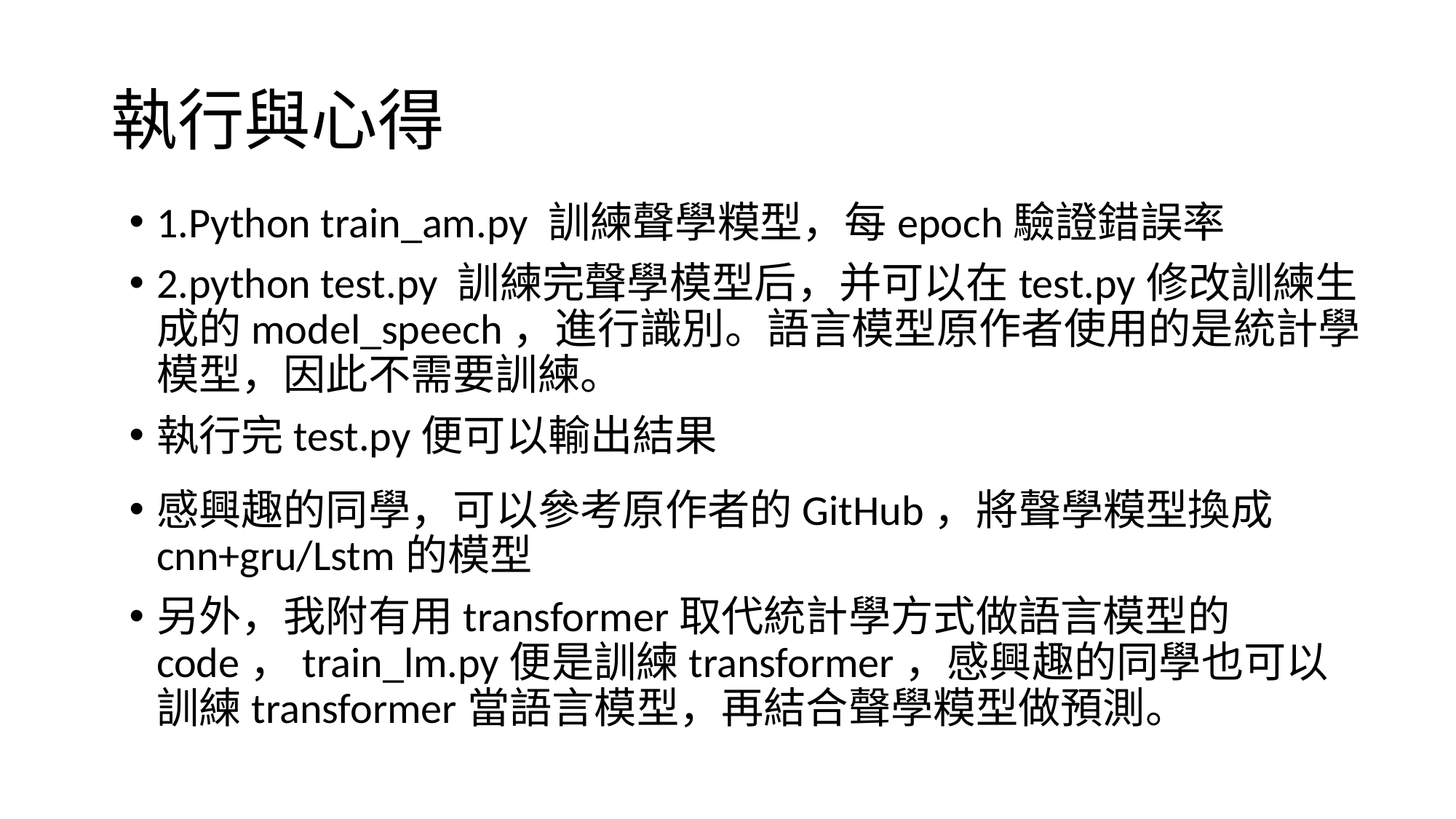

# 執行與心得
1.Python train_am.py 訓練聲學糢型，每epoch驗證錯誤率
2.python test.py 訓練完聲學模型后，并可以在test.py修改訓練生成的model_speech，進行識別。語言模型原作者使用的是統計學模型，因此不需要訓練。
執行完test.py便可以輸出結果
感興趣的同學，可以參考原作者的GitHub，將聲學糢型換成cnn+gru/Lstm的模型
另外，我附有用transformer取代統計學方式做語言模型的code，train_lm.py便是訓練transformer，感興趣的同學也可以訓練transformer當語言模型，再結合聲學糢型做預測。